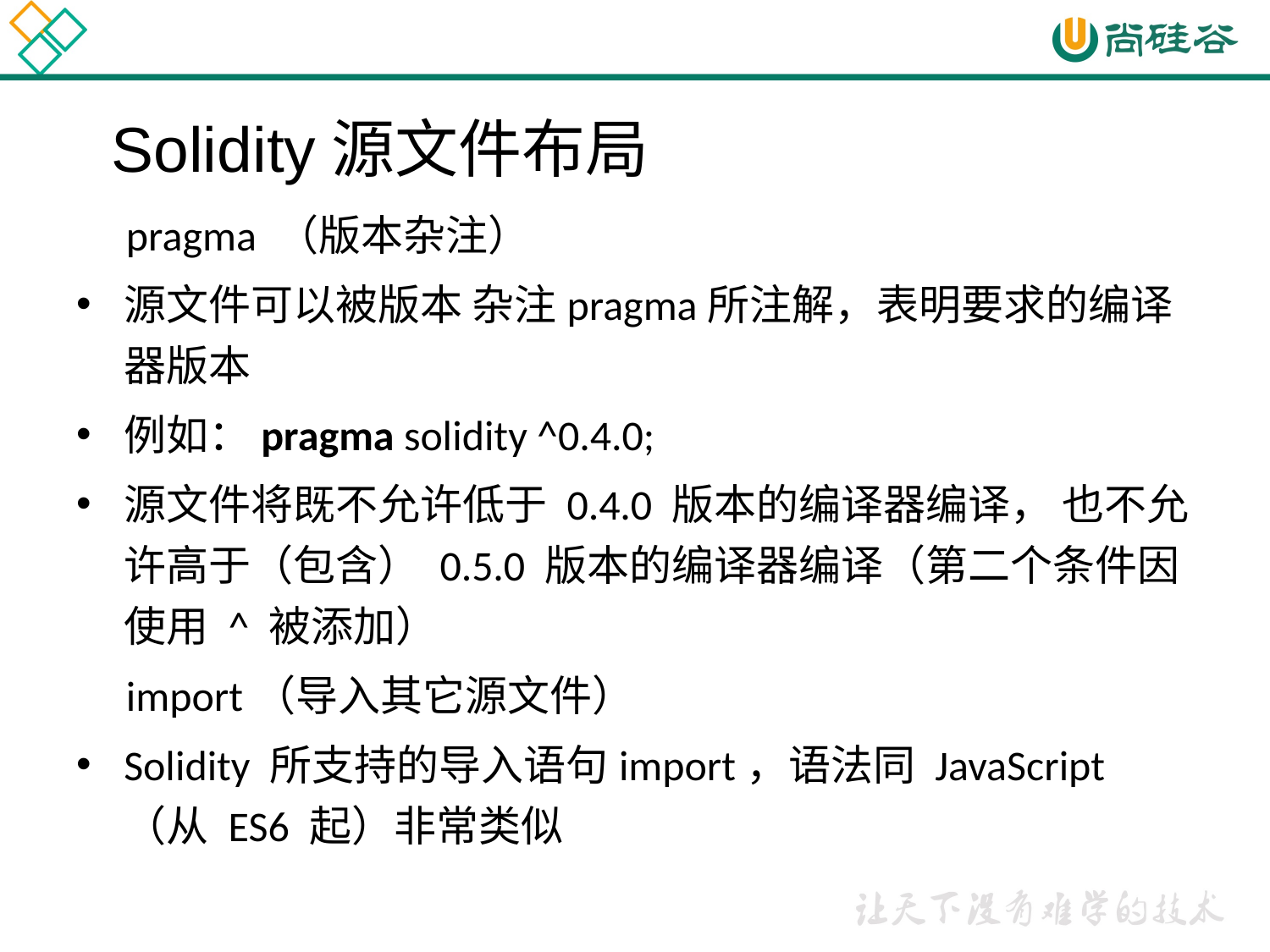

# Solidity源文件布局
pragma （版本杂注）
源文件可以被版本 杂注pragma所注解，表明要求的编译器版本
例如：pragma solidity ^0.4.0;
源文件将既不允许低于 0.4.0 版本的编译器编译， 也不允许高于（包含） 0.5.0 版本的编译器编译（第二个条件因使用 ^ 被添加）
import（导入其它源文件）
Solidity 所支持的导入语句import，语法同 JavaScript（从 ES6 起）非常类似